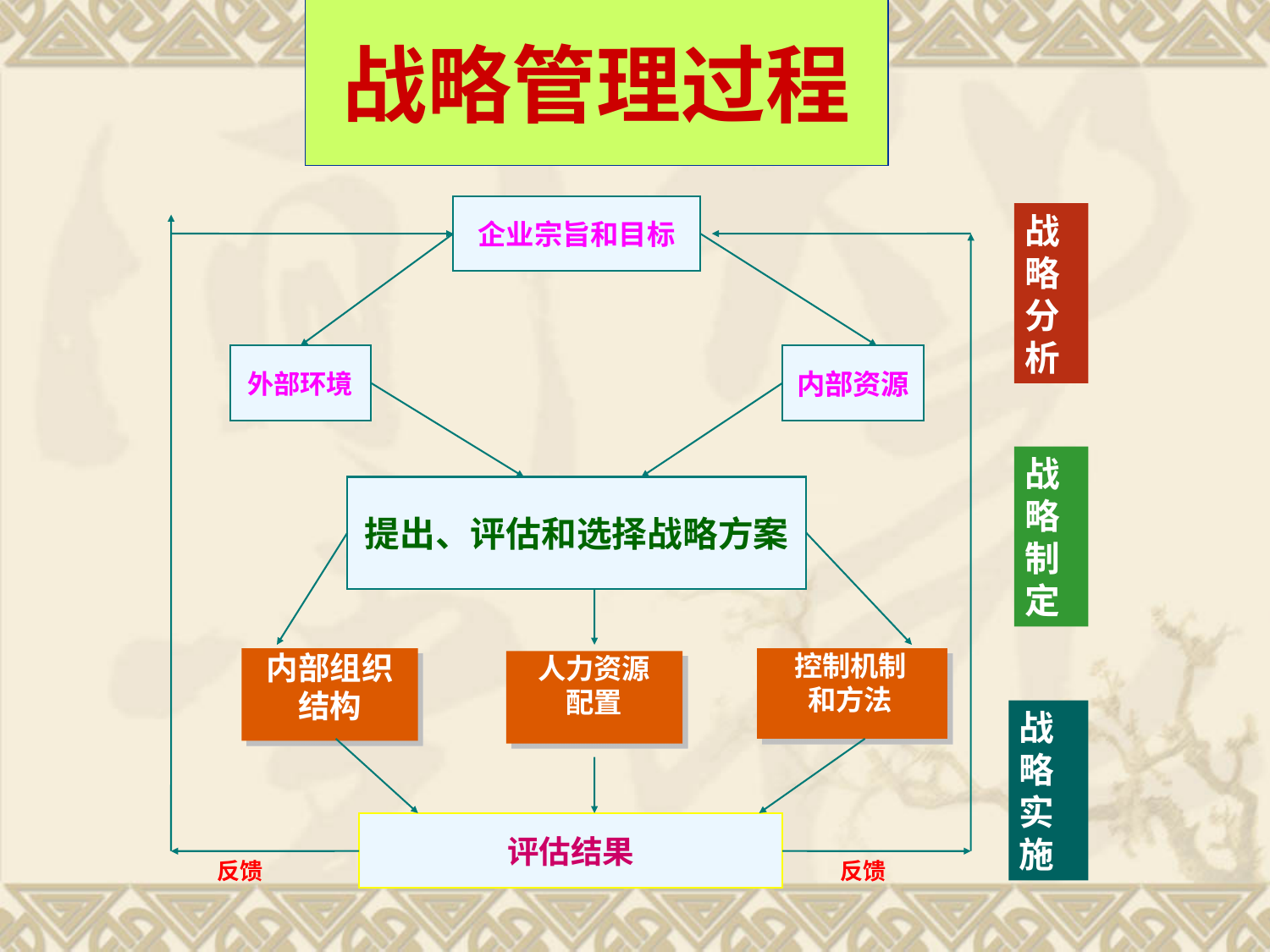

战略管理过程
企业宗旨和目标
战
略
分
析

外部环境
内部资源

战略制定
提出、评估和选择战略方案

内部组织
结构

控制机制
和方法

人力资源
配置

战
略
实
施

评估结果

反馈

反馈